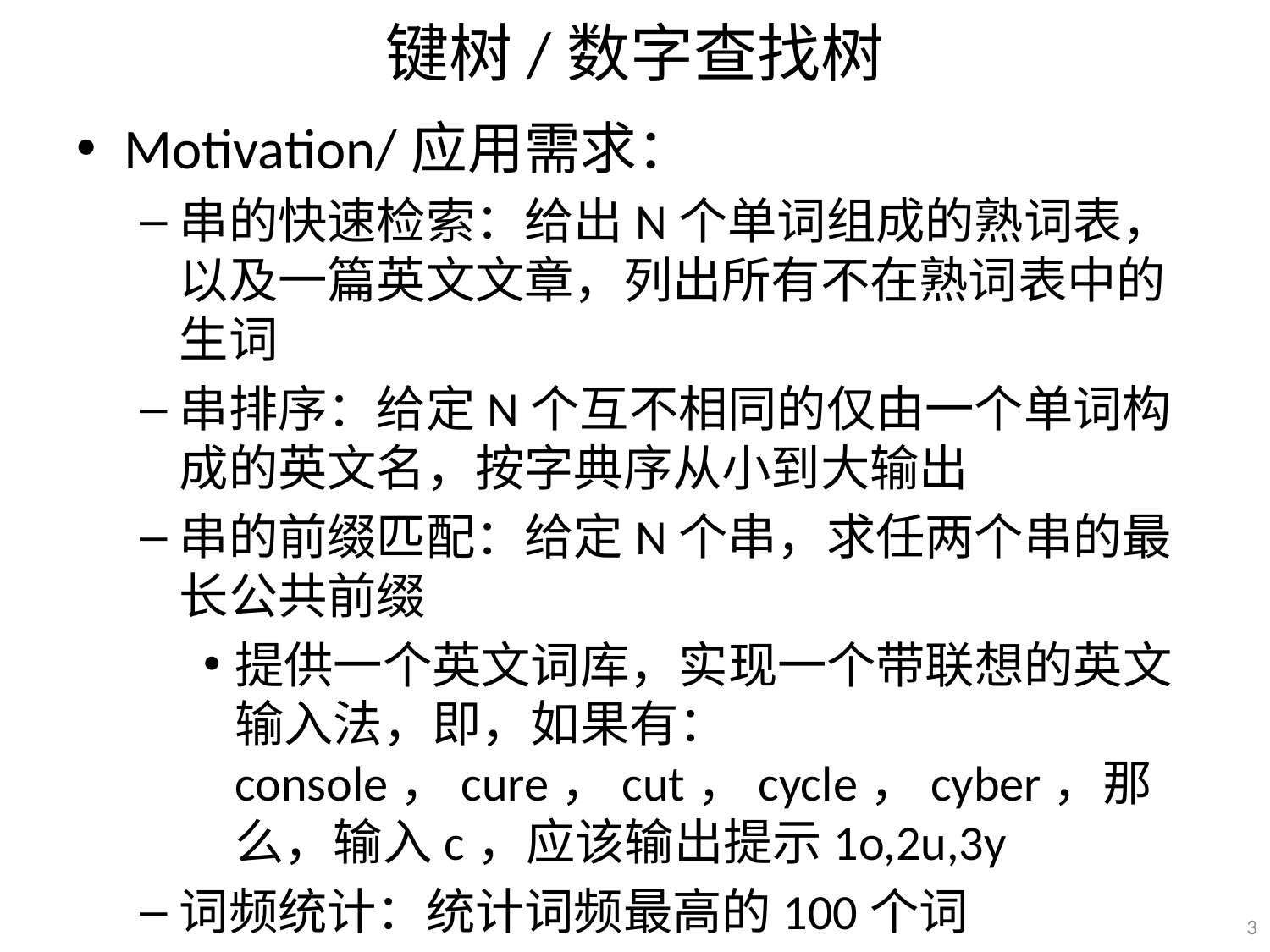

# 键树/数字查找树
Motivation/应用需求：
串的快速检索：给出N个单词组成的熟词表，以及一篇英文文章，列出所有不在熟词表中的生词
串排序：给定N个互不相同的仅由一个单词构成的英文名，按字典序从小到大输出
串的前缀匹配：给定N个串，求任两个串的最长公共前缀
提供一个英文词库，实现一个带联想的英文输入法，即，如果有：console，cure，cut，cycle，cyber，那么，输入c，应该输出提示1o,2u,3y
词频统计：统计词频最高的100个词
3